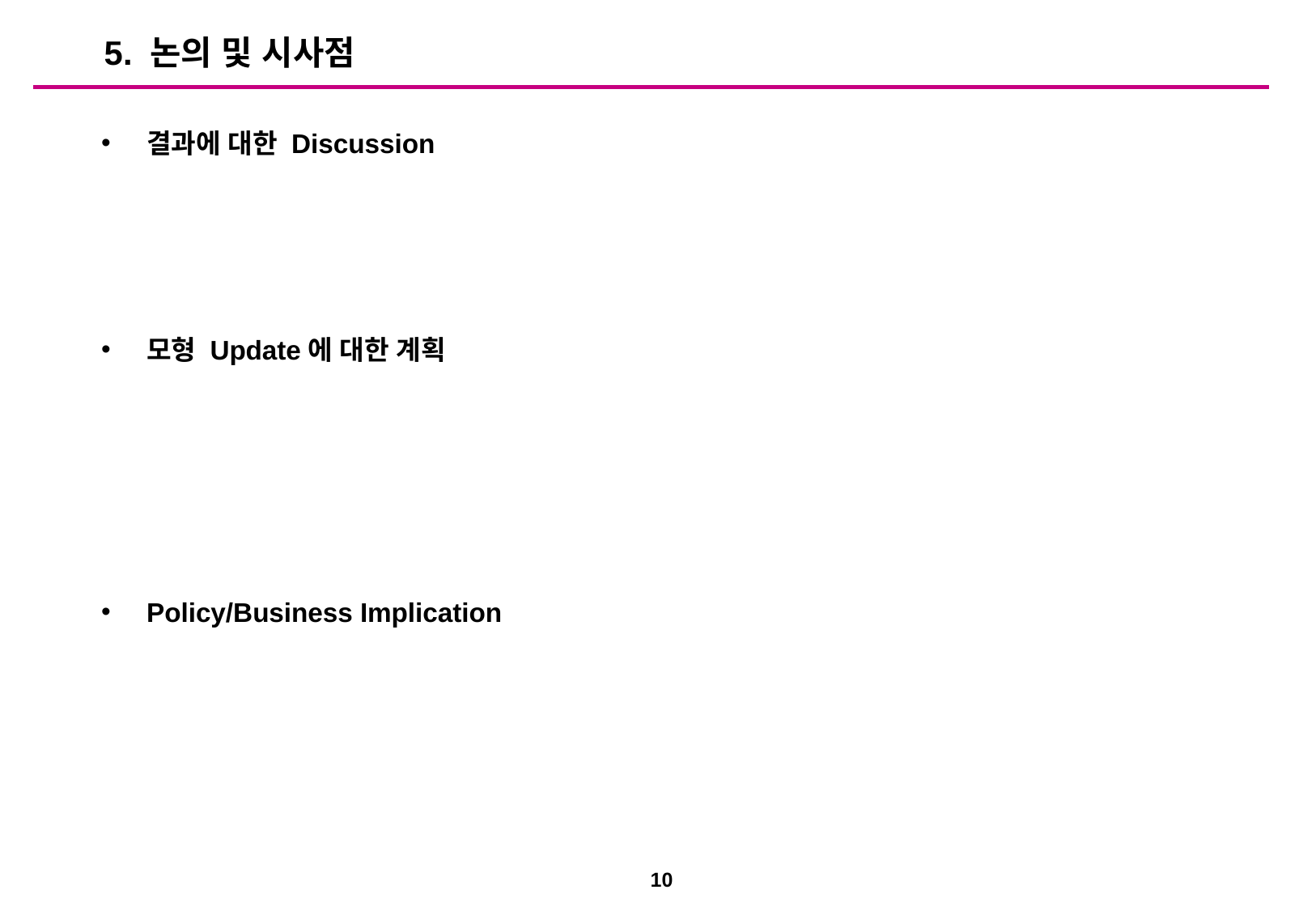

5. 논의 및 시사점
결과에 대한 Discussion

모형 Update에 대한 계획

Policy/Business Implication
10